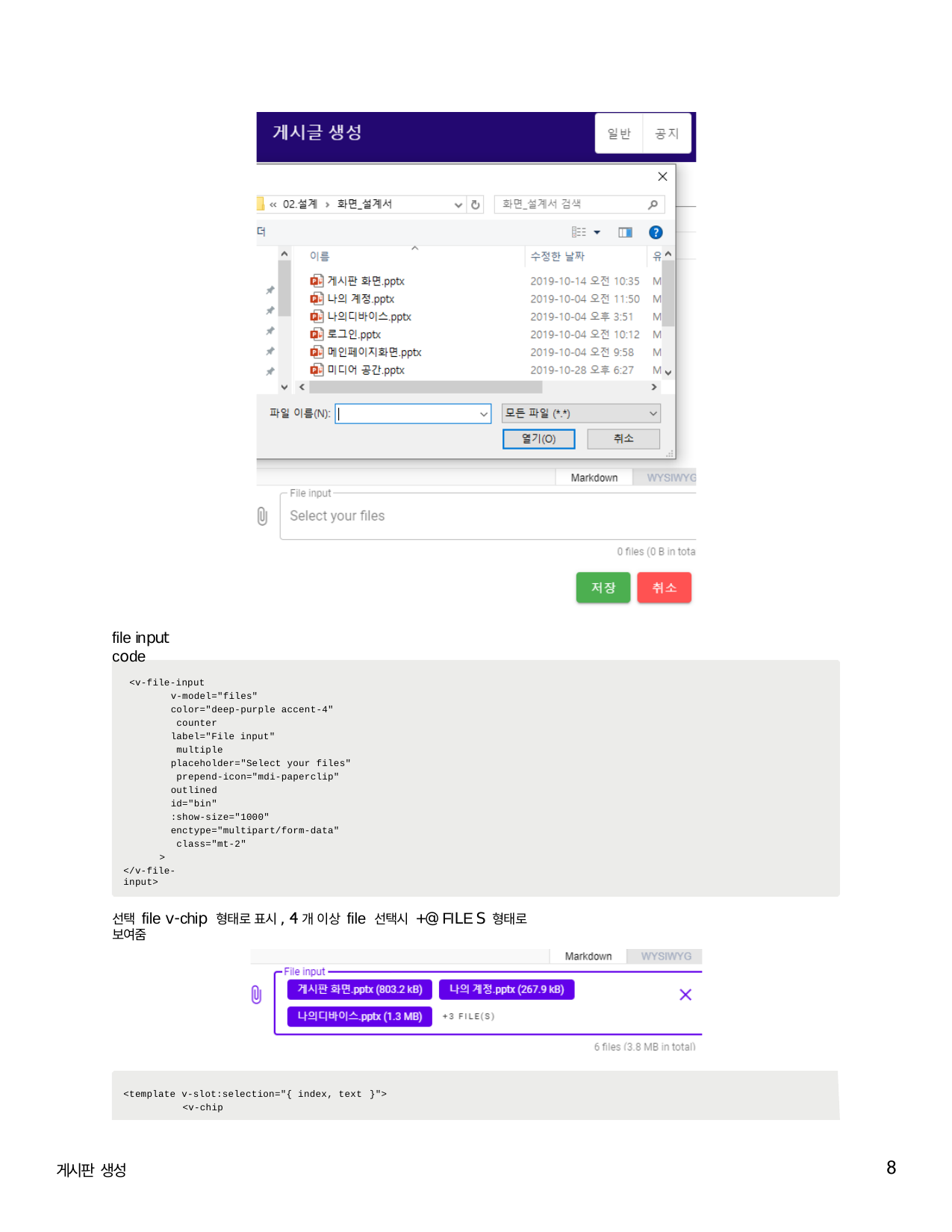

file input code

<v-file-input
v-model="files"
color="deep-purple accent-4"  counter
label="File input"  multiple
placeholder="Select your files"  prepend-icon="mdi-paperclip"  outlined
id="bin"
:show-size="1000"  enctype="multipart/form-data"  class="mt-2"
>
</v-file-input>
선택 file v-chip 형태로 표시, 4개 이상 file 선택시 +@ FILE S 형태로 보여줌

<template v-slot:selection="{ index, text }">
<v-chip
8
게시판 생성